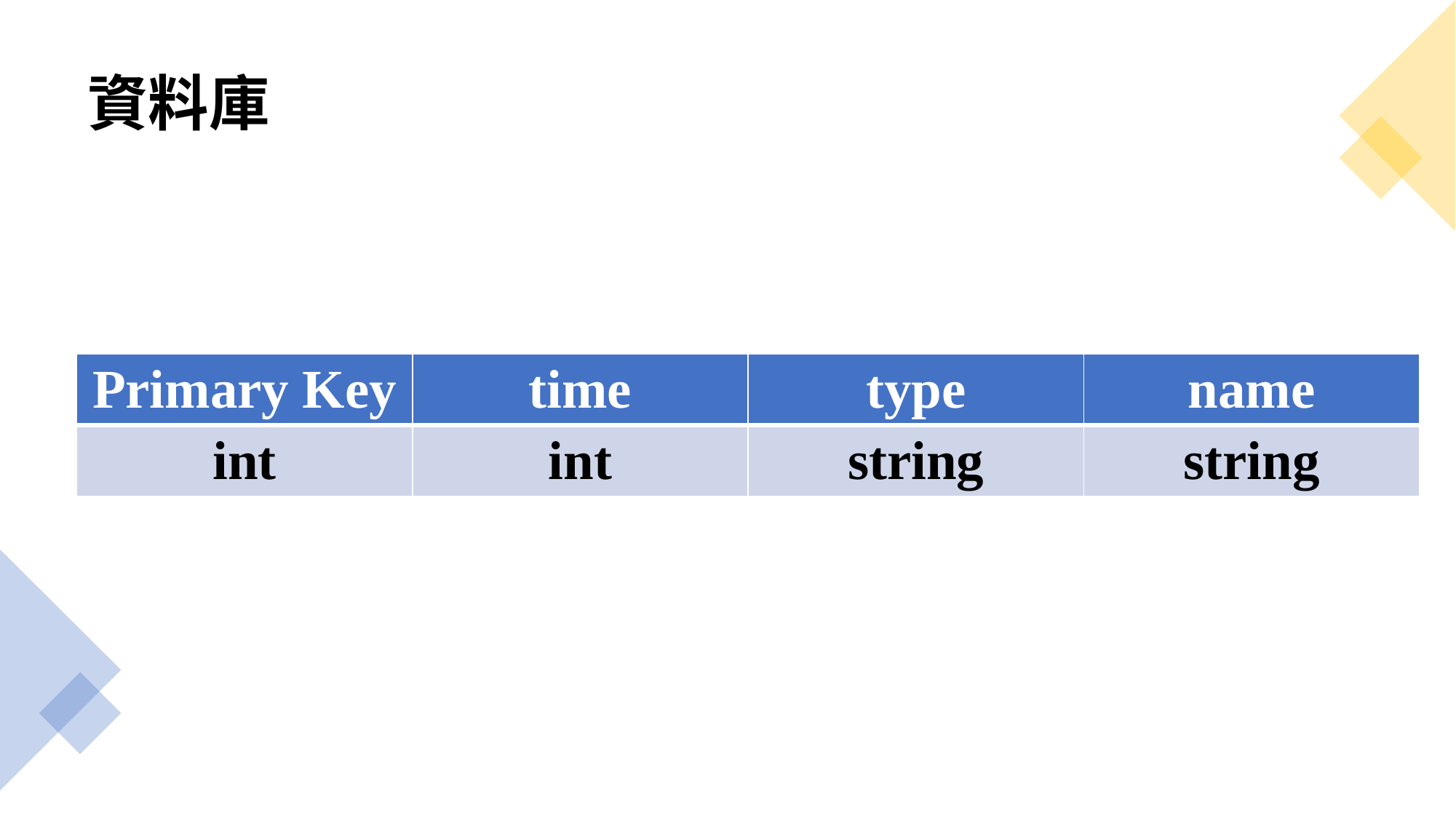

# 資料庫
| Primary Key | time | type | name |
| --- | --- | --- | --- |
| int | int | string | string |